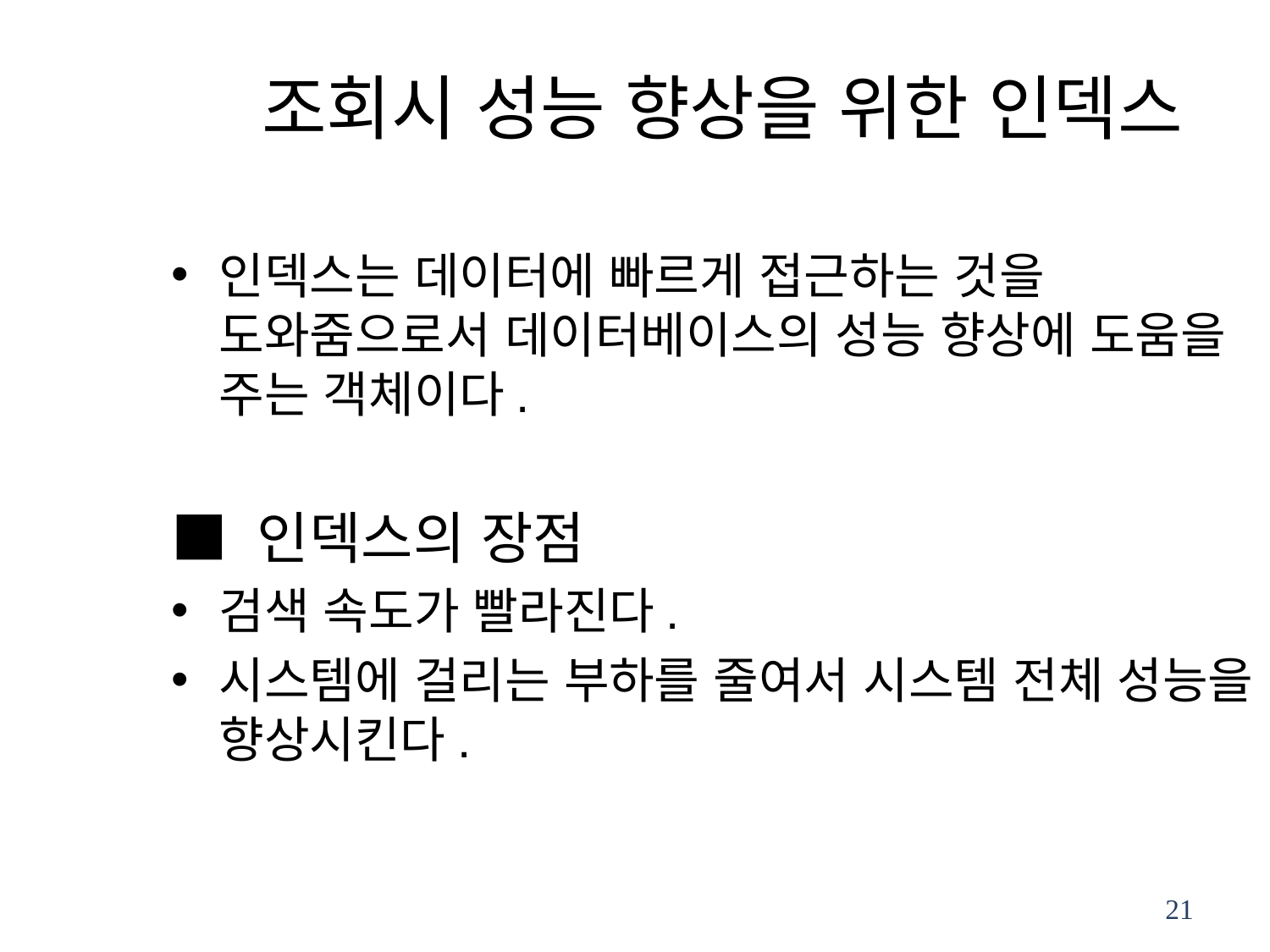

# 조회시 성능 향상을 위한 인덱스
인덱스는 데이터에 빠르게 접근하는 것을 도와줌으로서 데이터베이스의 성능 향상에 도움을 주는 객체이다.

■ 인덱스의 장점
검색 속도가 빨라진다.
시스템에 걸리는 부하를 줄여서 시스템 전체 성능을 향상시킨다.

21